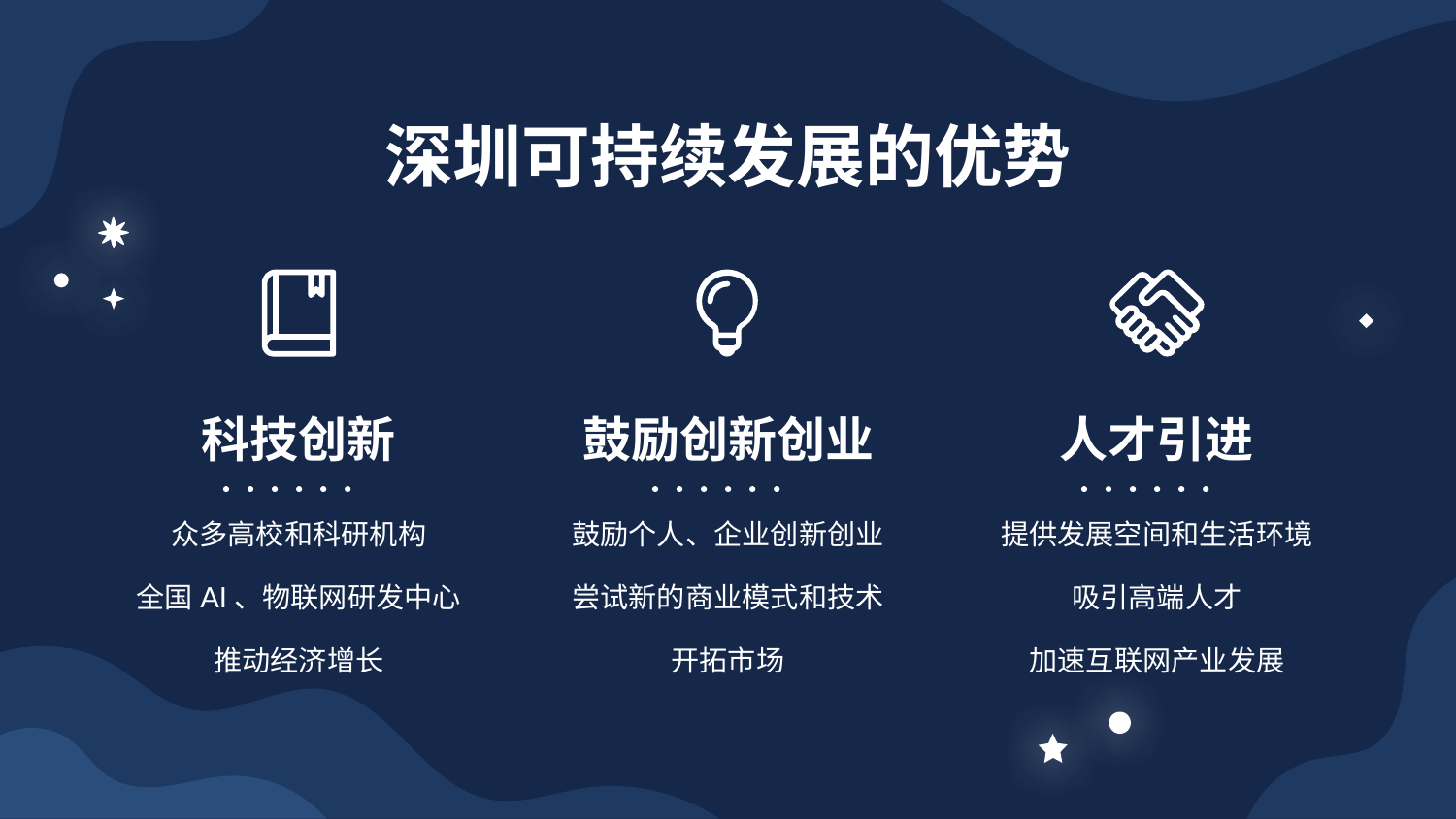

# 深圳可持续发展的优势

科技创新
鼓励创新创业
人才引进
众多高校和科研机构
全国AI、物联网研发中心
推动经济增长
鼓励个人、企业创新创业
尝试新的商业模式和技术
开拓市场
提供发展空间和生活环境
吸引高端人才
加速互联网产业发展